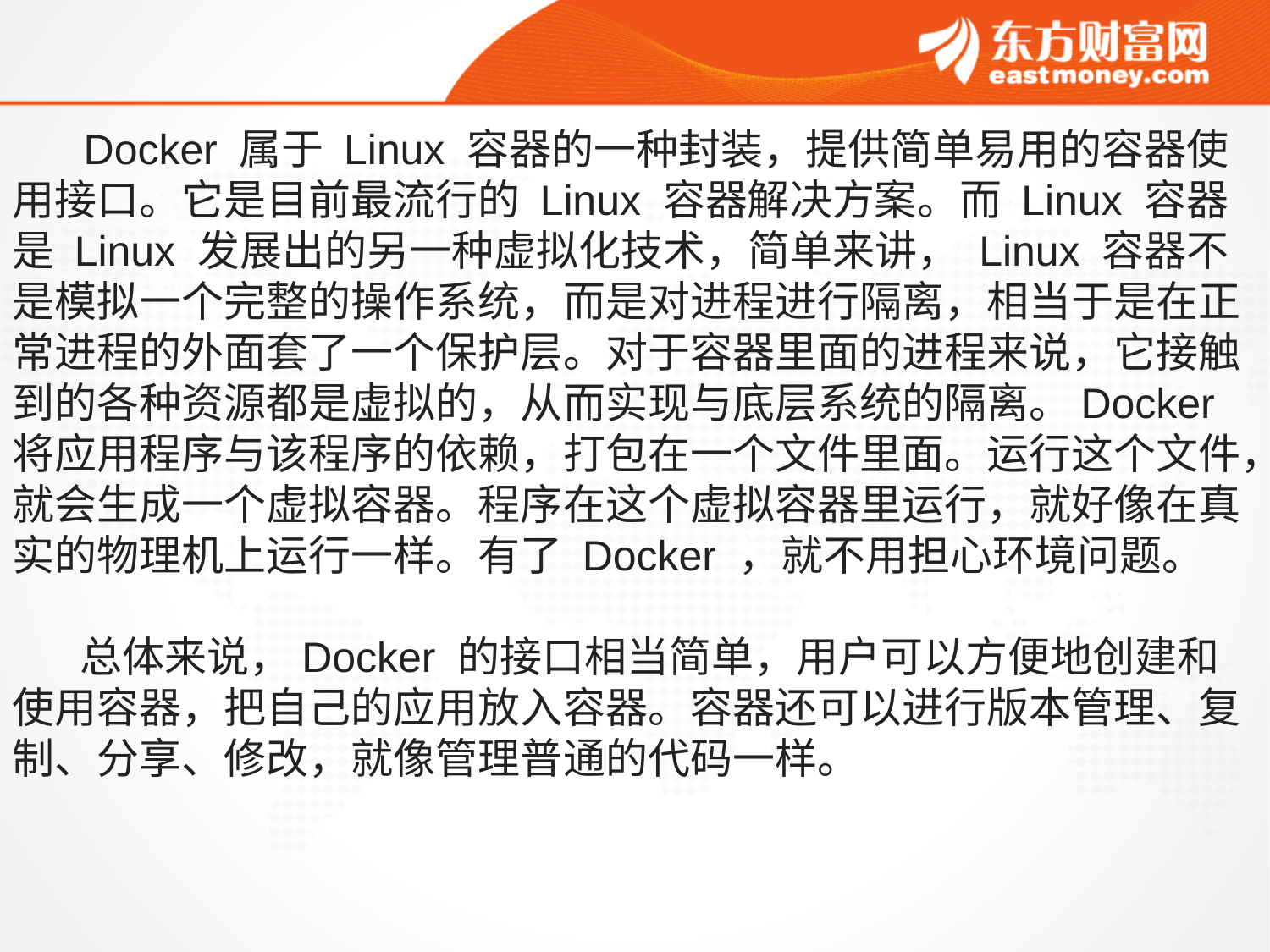

Docker 属于 Linux 容器的一种封装，提供简单易用的容器使用接口。它是目前最流行的 Linux 容器解决方案。而 Linux 容器是 Linux 发展出的另一种虚拟化技术，简单来讲， Linux 容器不是模拟一个完整的操作系统，而是对进程进行隔离，相当于是在正常进程的外面套了一个保护层。对于容器里面的进程来说，它接触到的各种资源都是虚拟的，从而实现与底层系统的隔离。Docker 将应用程序与该程序的依赖，打包在一个文件里面。运行这个文件，就会生成一个虚拟容器。程序在这个虚拟容器里运行，就好像在真实的物理机上运行一样。有了 Docker ，就不用担心环境问题。

      总体来说，Docker 的接口相当简单，用户可以方便地创建和使用容器，把自己的应用放入容器。容器还可以进行版本管理、复制、分享、修改，就像管理普通的代码一样。